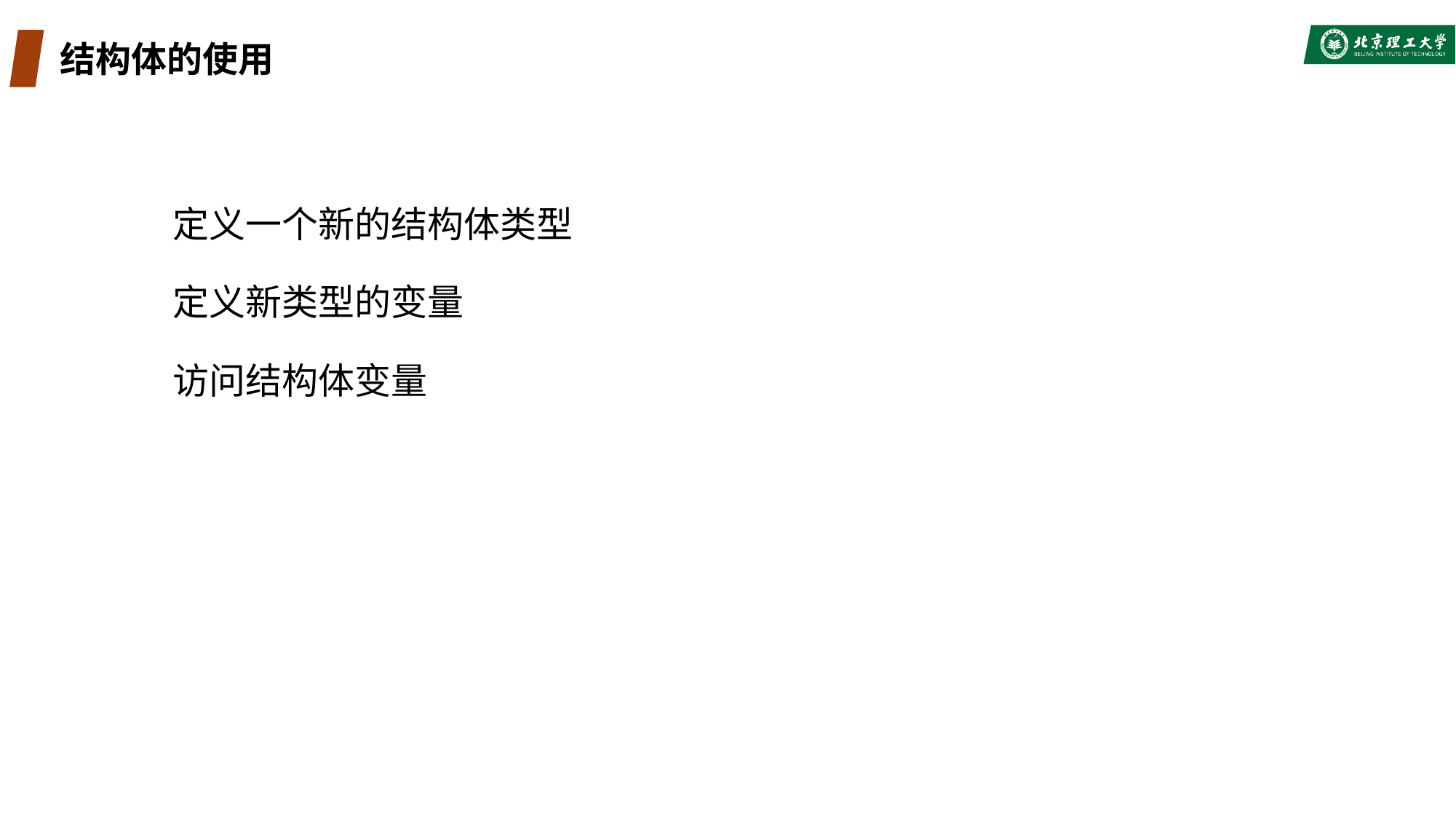

# 结构体的使用
定义一个新的结构体类型
定义新类型的变量
访问结构体变量